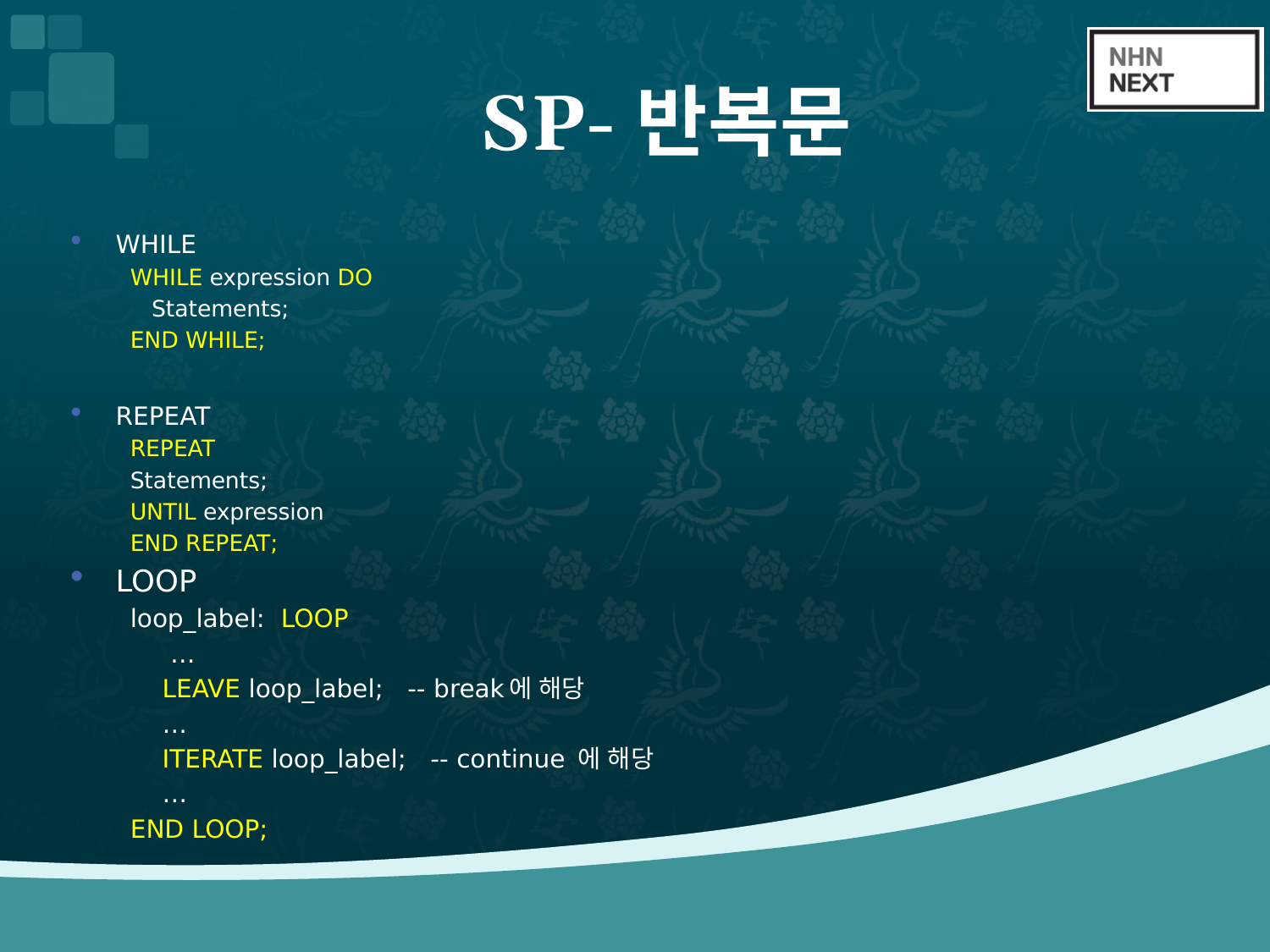

# SP-반복문
WHILE
WHILE expression DO
   Statements;
END WHILE;

REPEAT
REPEAT
	Statements;
UNTIL expression
END REPEAT;
LOOP
loop_label:  LOOP
     …
    LEAVE loop_label;   -- break에 해당
    …
    ITERATE loop_label;   -- continue 에 해당
    …
END LOOP;